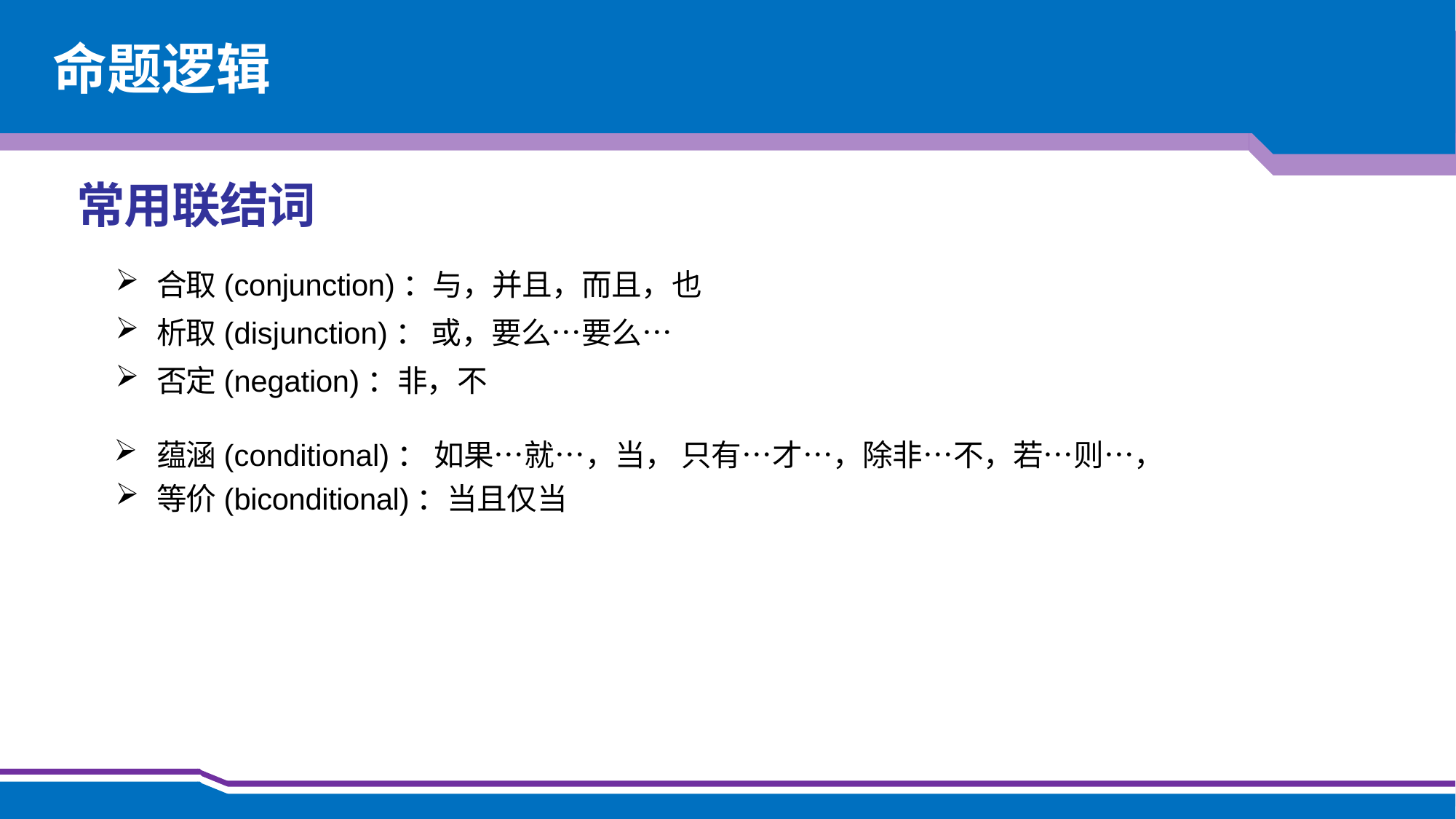

命题逻辑
常用联结词
合取(conjunction)：与，并且，而且，也
析取(disjunction)： 或，要么…要么…
否定(negation)：非，不
蕴涵(conditional)： 如果…就…，当， 只有…才…，除非…不，若…则…，
等价(biconditional)：当且仅当